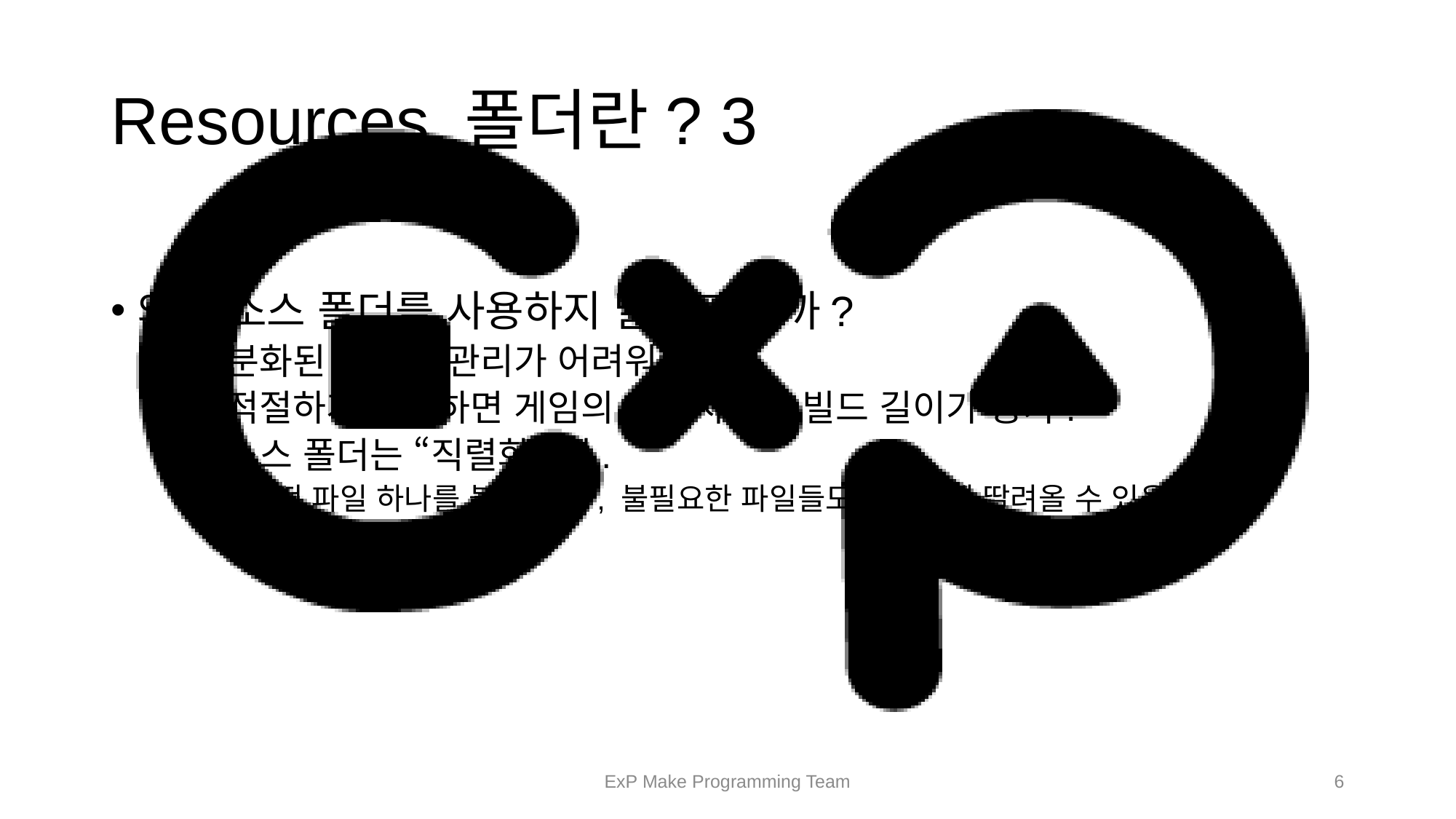

# Resources 폴더란? 3

왜 리소스 폴더를 사용하지 말라고 할까?
세분화된 메모리 관리가 어려워 짐.
부적절하게 사용하면 게임의 시작시간과 빌드 길이가 증가.
리소스 폴더는 “직렬화” 됨.
어떤 파일 하나를 불러올 때, 불필요한 파일들도 한꺼번에 딸려올 수 있음.

ExP Make Programming Team
6